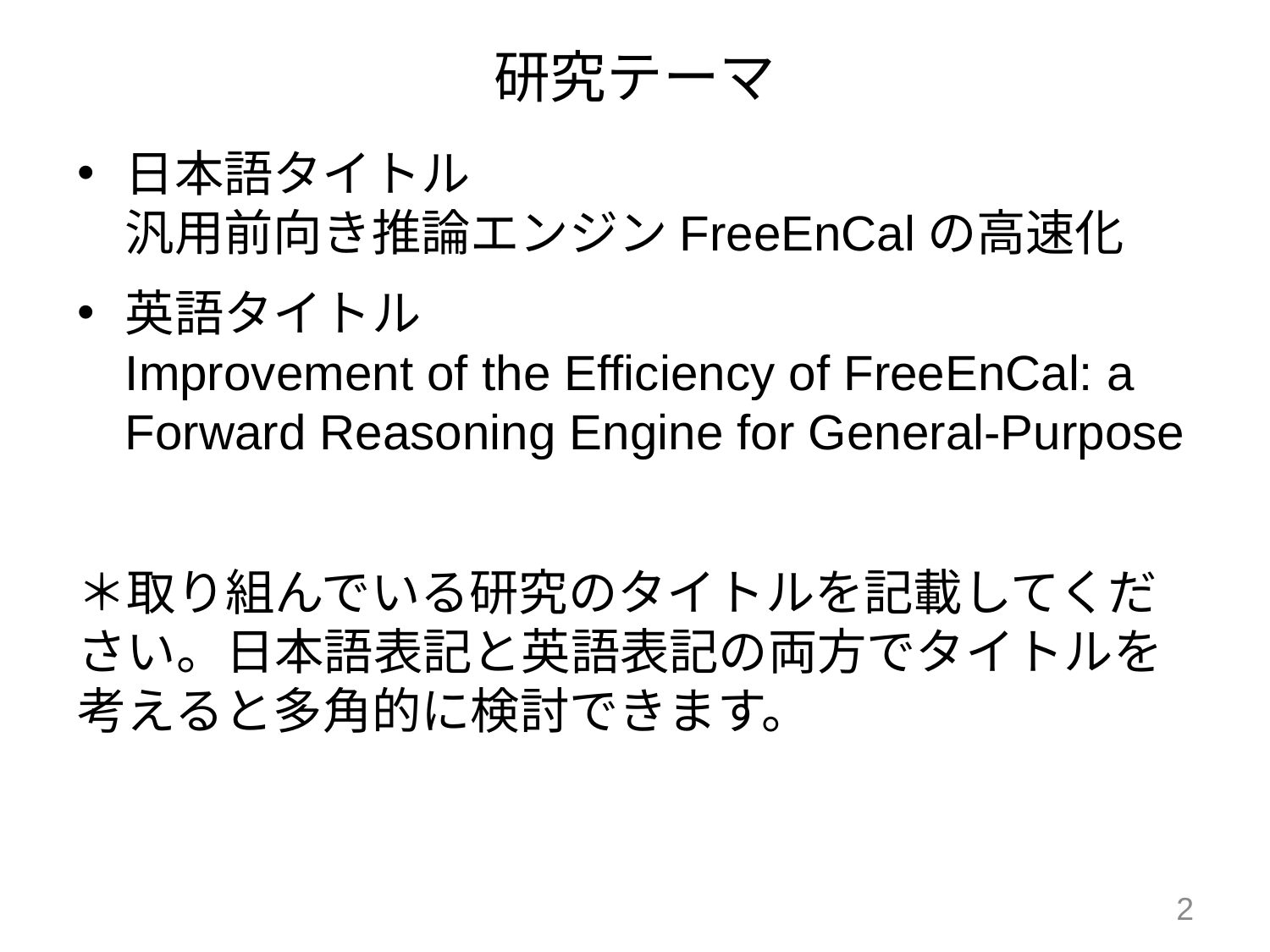

# 研究テーマ
日本語タイトル
汎用前向き推論エンジンFreeEnCalの高速化
英語タイトル
Improvement of the Efficiency of FreeEnCal: a Forward Reasoning Engine for General-Purpose

＊取り組んでいる研究のタイトルを記載してください。日本語表記と英語表記の両方でタイトルを考えると多角的に検討できます。
2